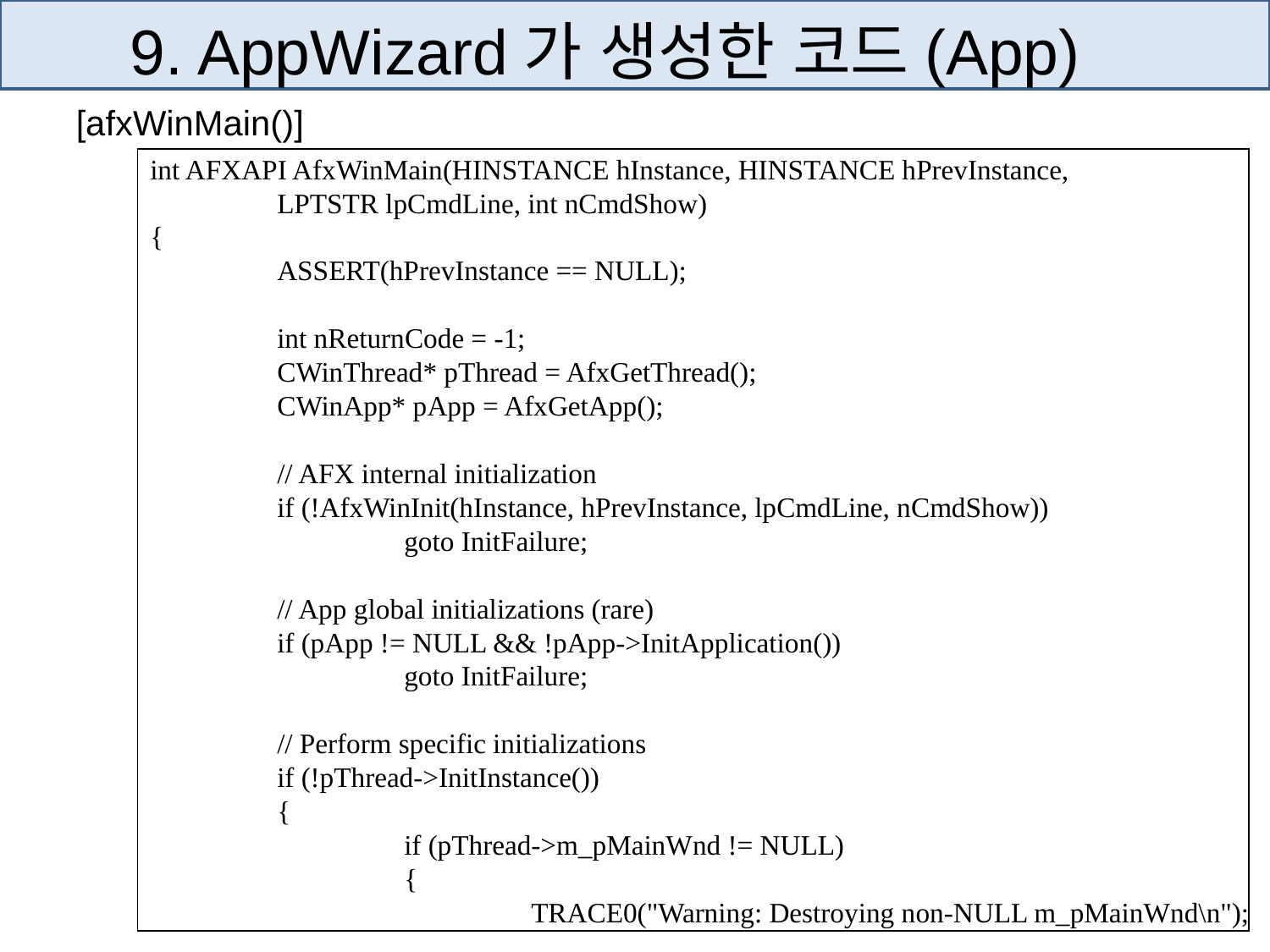

# 9. AppWizard가 생성한 코드(App)
[afxWinMain()]

int AFXAPI AfxWinMain(HINSTANCE hInstance, HINSTANCE hPrevInstance,
	LPTSTR lpCmdLine, int nCmdShow)
{
	ASSERT(hPrevInstance == NULL);

	int nReturnCode = -1;
	CWinThread* pThread = AfxGetThread();
	CWinApp* pApp = AfxGetApp();

	// AFX internal initialization
	if (!AfxWinInit(hInstance, hPrevInstance, lpCmdLine, nCmdShow))
		goto InitFailure;

	// App global initializations (rare)
	if (pApp != NULL && !pApp->InitApplication())
		goto InitFailure;

	// Perform specific initializations
	if (!pThread->InitInstance())
	{
		if (pThread->m_pMainWnd != NULL)
		{
			TRACE0("Warning: Destroying non-NULL m_pMainWnd\n");